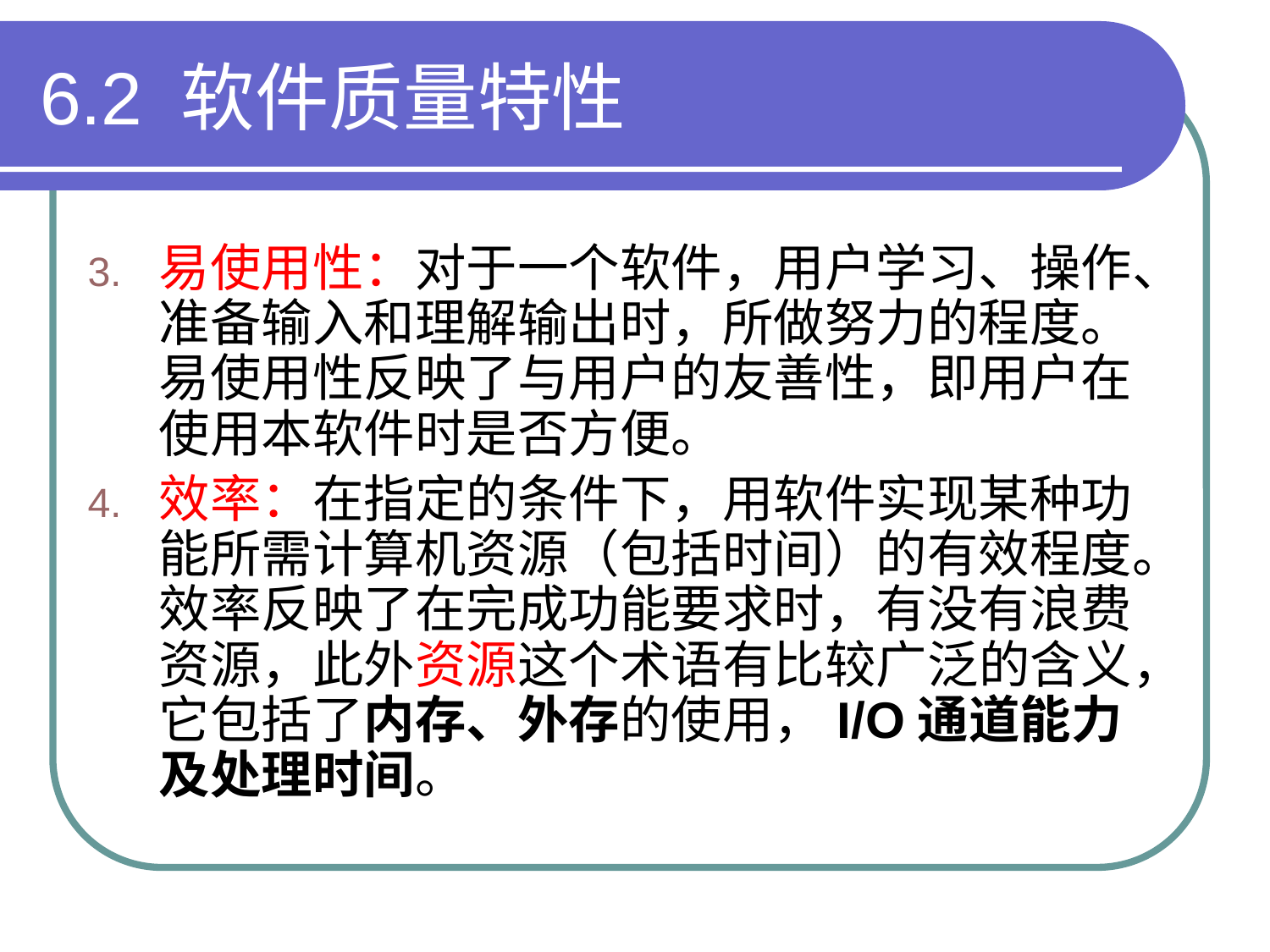

# 6.2 软件质量特性
易使用性：对于一个软件，用户学习、操作、准备输入和理解输出时，所做努力的程度。易使用性反映了与用户的友善性，即用户在使用本软件时是否方便。
效率：在指定的条件下，用软件实现某种功能所需计算机资源（包括时间）的有效程度。效率反映了在完成功能要求时，有没有浪费资源，此外资源这个术语有比较广泛的含义，它包括了内存、外存的使用，I/O通道能力及处理时间。

15